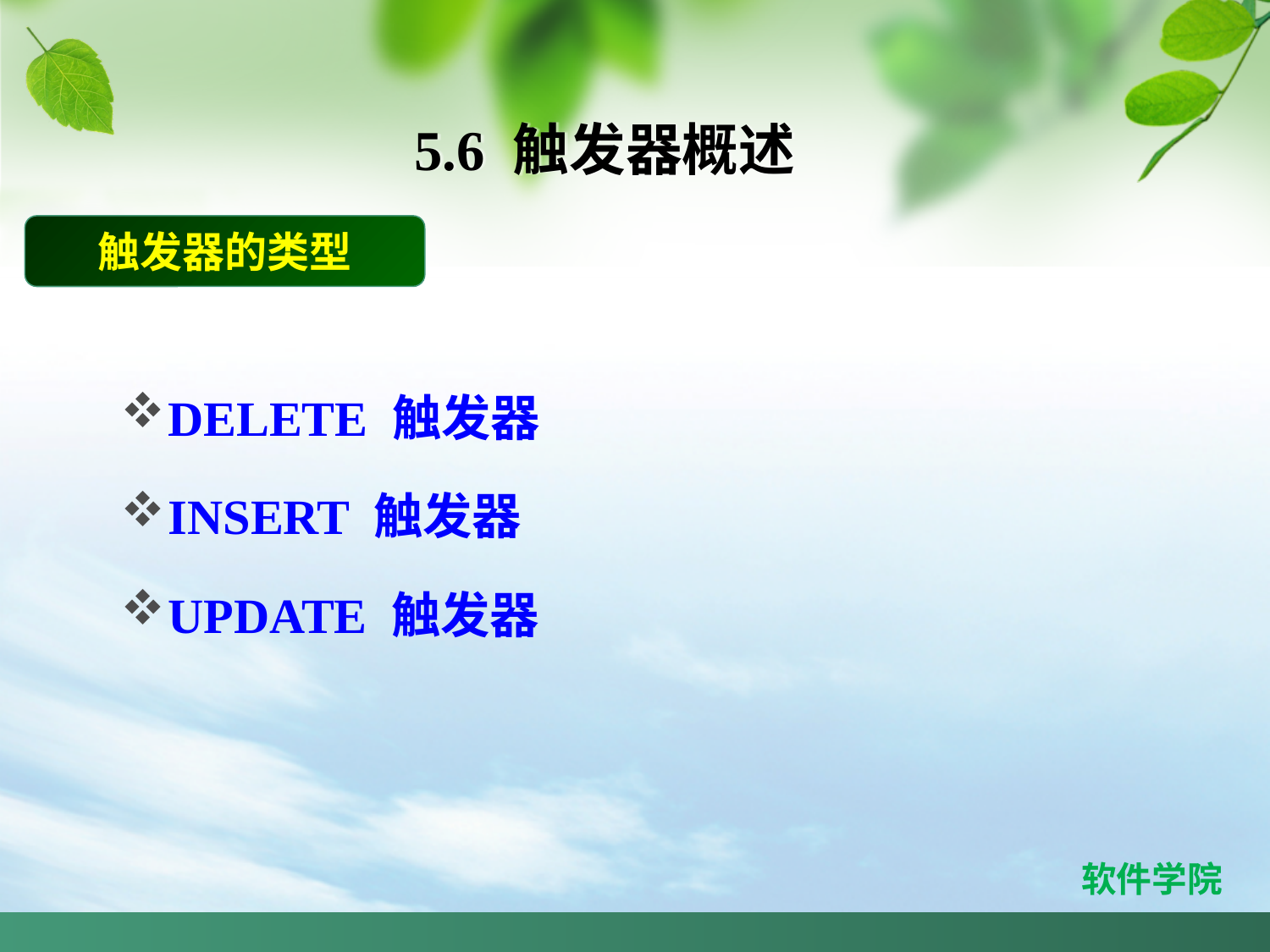

5.6 触发器概述
触发器的类型
DELETE 触发器
INSERT 触发器
UPDATE 触发器